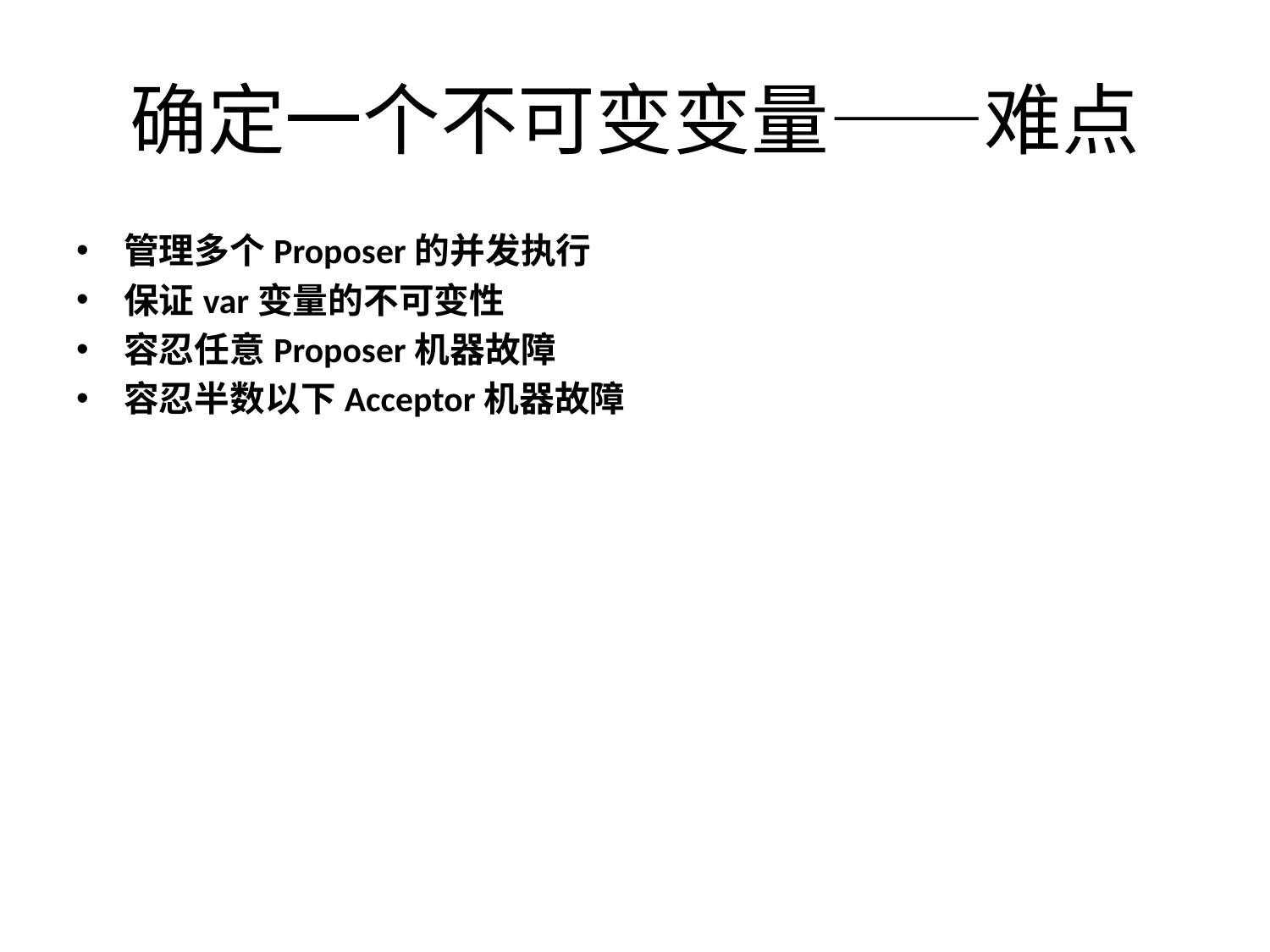

# 确定一个不可变变量——难点
管理多个Proposer的并发执行
保证var变量的不可变性
容忍任意Proposer机器故障
容忍半数以下Acceptor机器故障